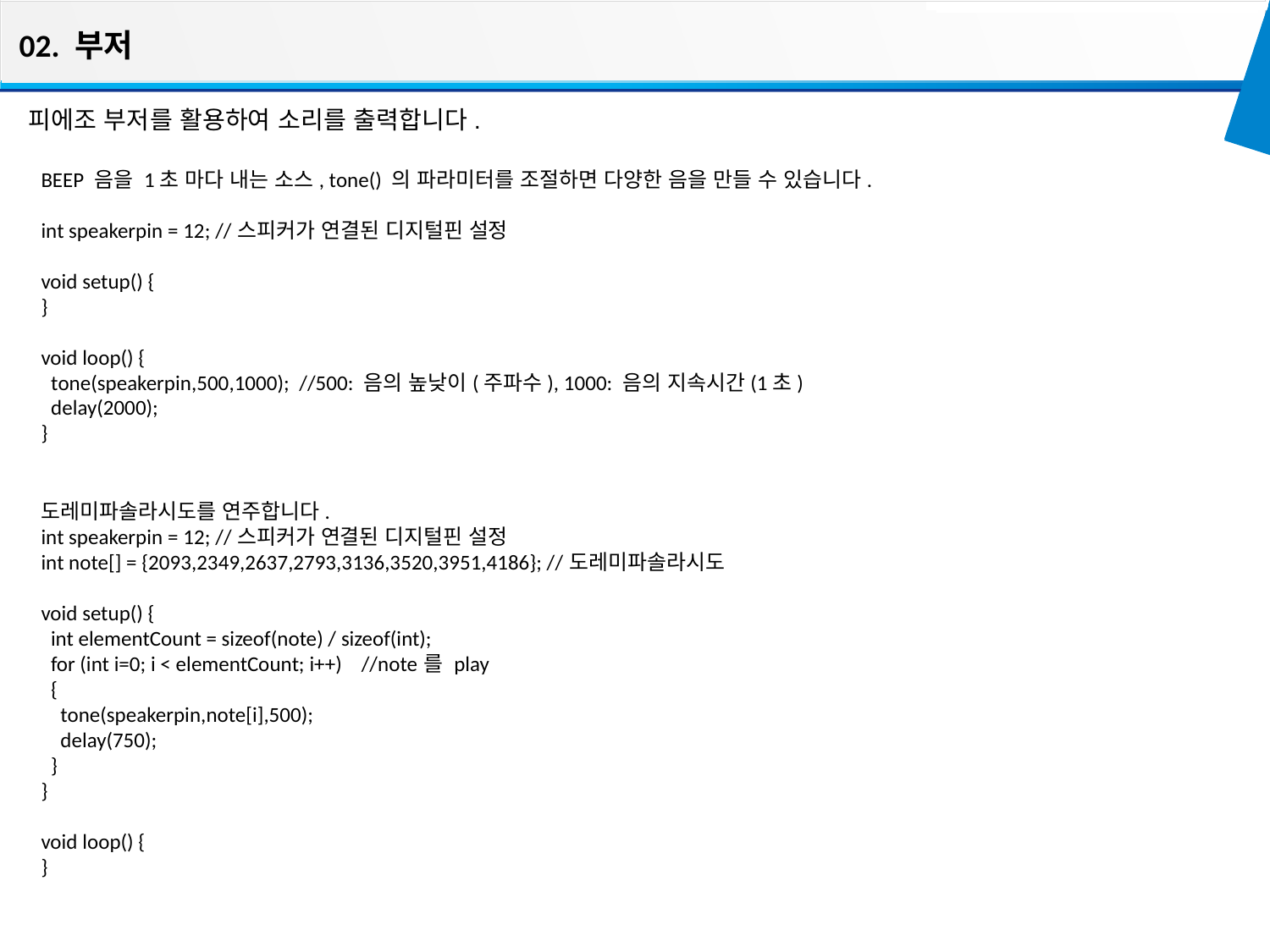

02. 부저

피에조 부저를 활용하여 소리를 출력합니다.
BEEP 음을 1초 마다 내는 소스, tone() 의 파라미터를 조절하면 다양한 음을 만들 수 있습니다.

int speakerpin = 12; //스피커가 연결된 디지털핀 설정

void setup() {
}

void loop() {
  tone(speakerpin,500,1000);  //500: 음의 높낮이(주파수), 1000: 음의 지속시간(1초)
  delay(2000);
}

도레미파솔라시도를 연주합니다.
int speakerpin = 12; //스피커가 연결된 디지털핀 설정
int note[] = {2093,2349,2637,2793,3136,3520,3951,4186}; //도레미파솔라시도

void setup() {
  int elementCount = sizeof(note) / sizeof(int);
  for (int i=0; i < elementCount; i++)    //note를 play
  {
    tone(speakerpin,note[i],500);
    delay(750);
  }
}

void loop() {
}